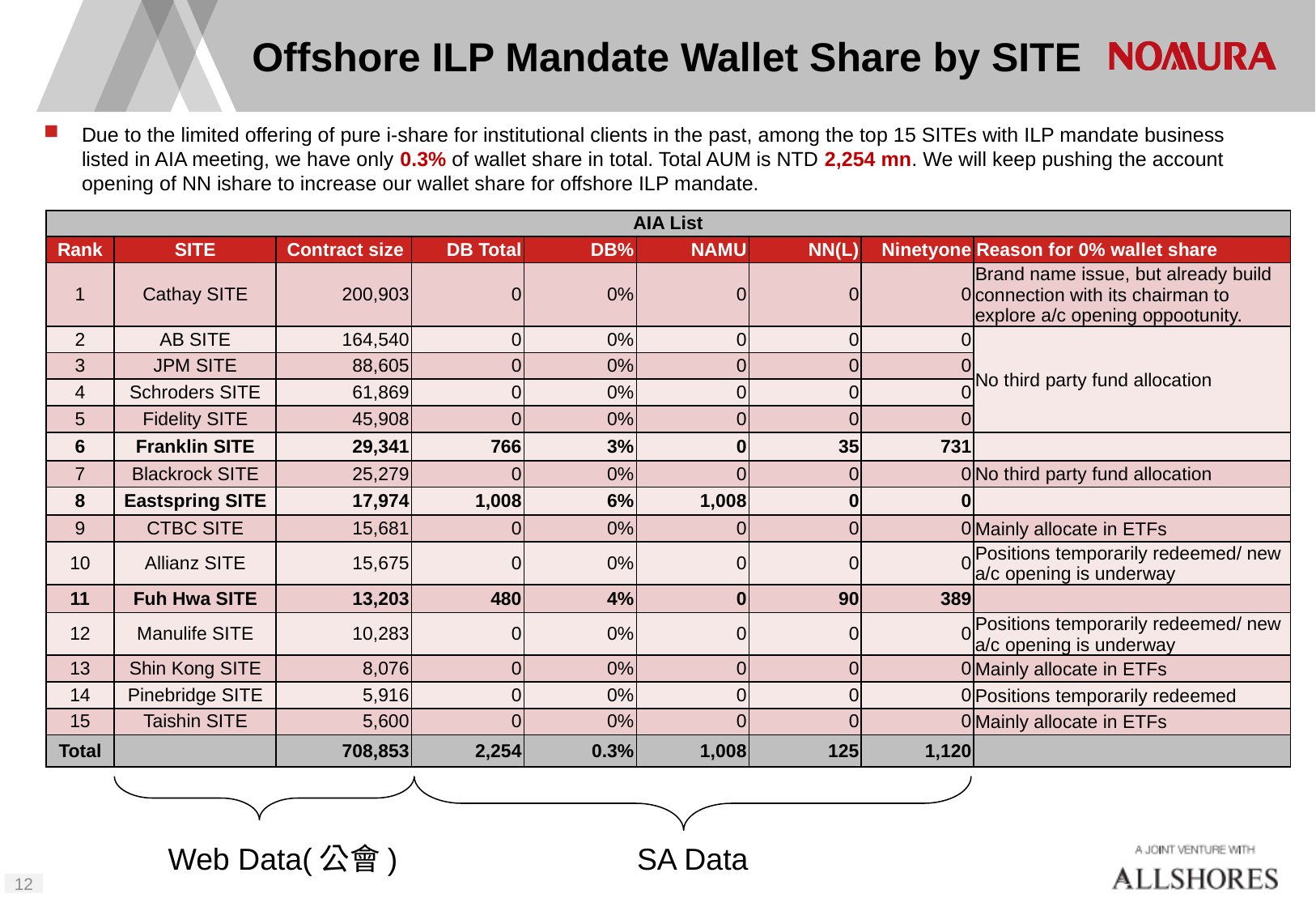

# Offshore ILP Mandate Wallet Share by SITE
Due to the limited offering of pure i-share for institutional clients in the past, among the top 15 SITEs with ILP mandate business listed in AIA meeting, we have only 0.3% of wallet share in total. Total AUM is NTD 2,254 mn. We will keep pushing the account opening of NN ishare to increase our wallet share for offshore ILP mandate.
| AIA List |  |  |  |  |  |  |  |  |
| --- | --- | --- | --- | --- | --- | --- | --- | --- |
| Rank | SITE | Contract size | DB Total | DB% | NAMU | NN(L) | Ninetyone | Reason for 0% wallet share |
| 1 | Cathay SITE | 200,903 | 0 | 0% | 0 | 0 | 0 | Brand name issue, but already build connection with its chairman to explore a/c opening oppootunity. |
| 2 | AB SITE | 164,540 | 0 | 0% | 0 | 0 | 0 | No third party fund allocation |
| 3 | JPM SITE | 88,605 | 0 | 0% | 0 | 0 | 0 |  |
| 4 | Schroders SITE | 61,869 | 0 | 0% | 0 | 0 | 0 |  |
| 5 | Fidelity SITE | 45,908 | 0 | 0% | 0 | 0 | 0 |  |
| 6 | Franklin SITE | 29,341 | 766 | 3% | 0 | 35 | 731 |  |
| 7 | Blackrock SITE | 25,279 | 0 | 0% | 0 | 0 | 0 | No third party fund allocation |
| 8 | Eastspring SITE | 17,974 | 1,008 | 6% | 1,008 | 0 | 0 |  |
| 9 | CTBC SITE | 15,681 | 0 | 0% | 0 | 0 | 0 | Mainly allocate in ETFs |
| 10 | Allianz SITE | 15,675 | 0 | 0% | 0 | 0 | 0 | Positions temporarily redeemed/ new a/c opening is underway |
| 11 | Fuh Hwa SITE | 13,203 | 480 | 4% | 0 | 90 | 389 |  |
| 12 | Manulife SITE | 10,283 | 0 | 0% | 0 | 0 | 0 | Positions temporarily redeemed/ new a/c opening is underway |
| 13 | Shin Kong SITE | 8,076 | 0 | 0% | 0 | 0 | 0 | Mainly allocate in ETFs |
| 14 | Pinebridge SITE | 5,916 | 0 | 0% | 0 | 0 | 0 | Positions temporarily redeemed |
| 15 | Taishin SITE | 5,600 | 0 | 0% | 0 | 0 | 0 | Mainly allocate in ETFs |
| Total |  | 708,853 | 2,254 | 0.3% | 1,008 | 125 | 1,120 |  |

Web Data(公會)
SA Data
12
Unit : TWD mn. Sorting by contract size.
Source : SA. Data is as of June 9. FX rate:28.